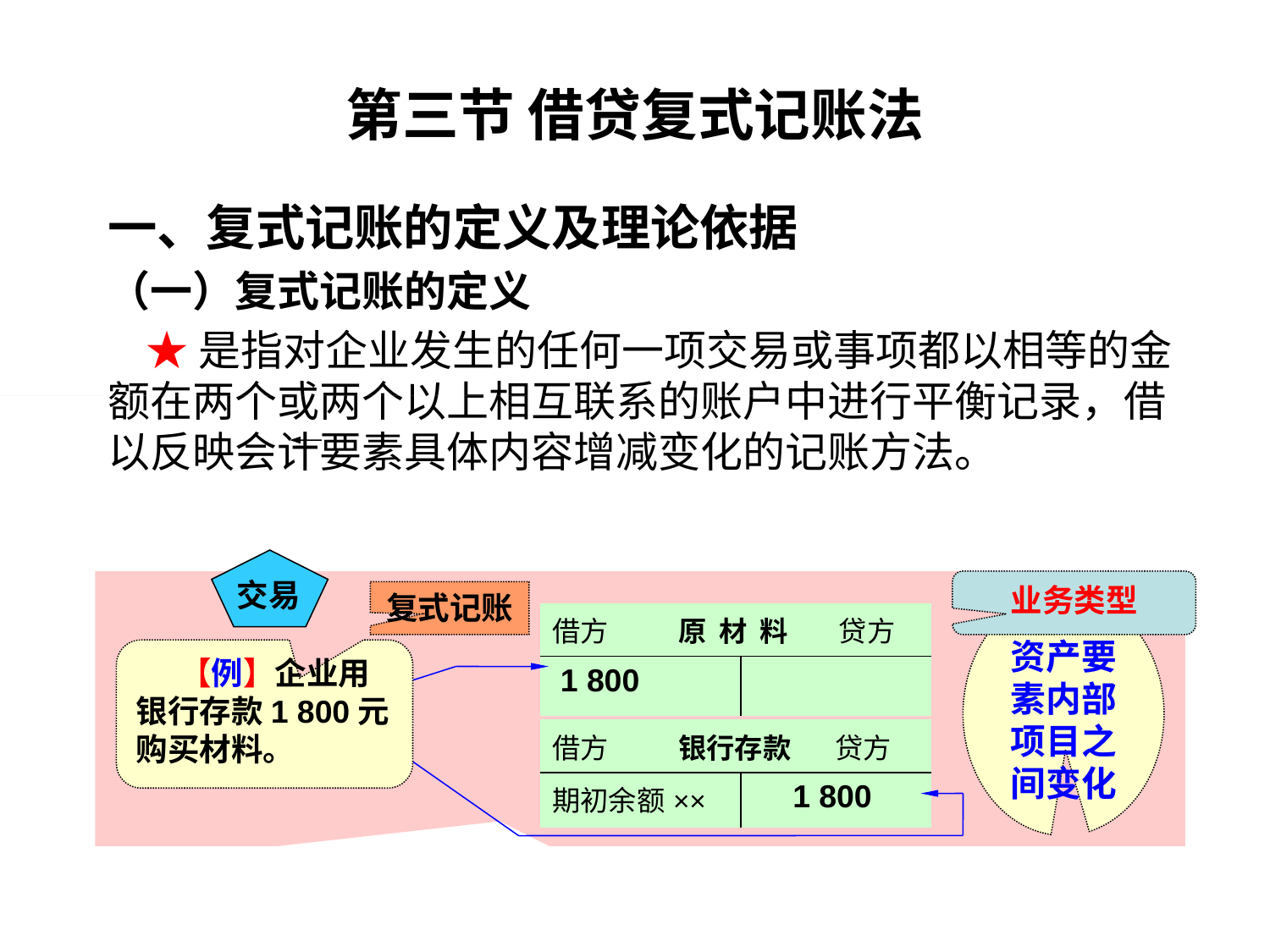

# 第三节 借贷复式记账法
一、复式记账的定义及理论依据
（一）复式记账的定义
    ★是指对企业发生的任何一项交易或事项都以相等的金额在两个或两个以上相互联系的账户中进行平衡记录，借以反映会计要素具体内容增减变化的记账方法。

交易
     【例】企业用银行存款1 800元购买材料。

业务类型
复式记账
资产要素内部项目之间变化

| 借方 原 材 料 贷方 |  |
| --- | --- |
| 1 800 |  |

| 借方 银行存款 贷方 |  |
| --- | --- |
| 期初余额×× | 1 800 |

18